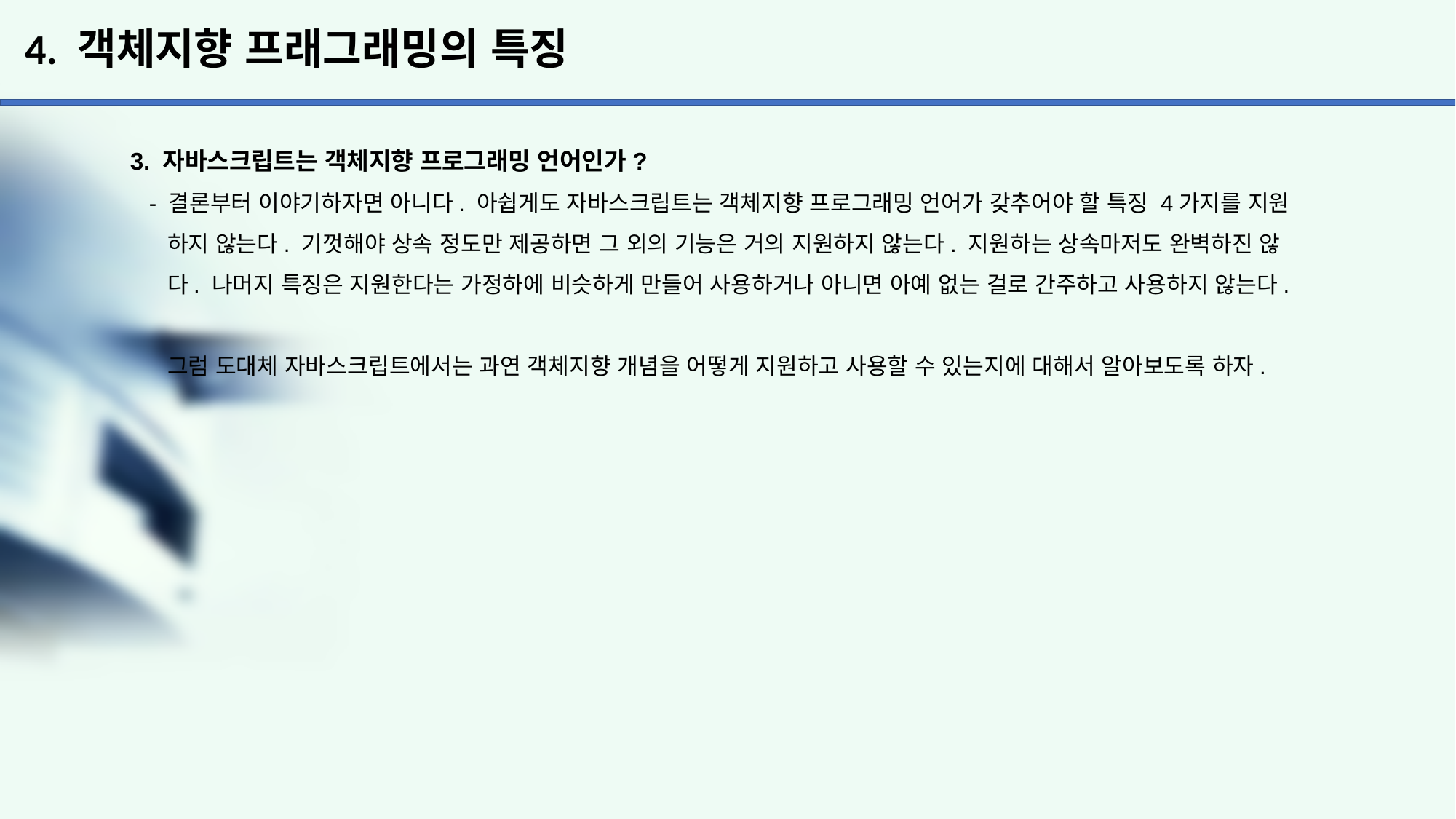

# 4. 객체지향 프래그래밍의 특징
3. 자바스크립트는 객체지향 프로그래밍 언어인가?
   - 결론부터 이야기하자면 아니다. 아쉽게도 자바스크립트는 객체지향 프로그래밍 언어가 갖추어야 할 특징 4가지를 지원
     하지 않는다. 기껏해야 상속 정도만 제공하면 그 외의 기능은 거의 지원하지 않는다. 지원하는 상속마저도 완벽하진 않
     다. 나머지 특징은 지원한다는 가정하에 비슷하게 만들어 사용하거나 아니면 아예 없는 걸로 간주하고 사용하지 않는다.

     그럼 도대체 자바스크립트에서는 과연 객체지향 개념을 어떻게 지원하고 사용할 수 있는지에 대해서 알아보도록 하자.